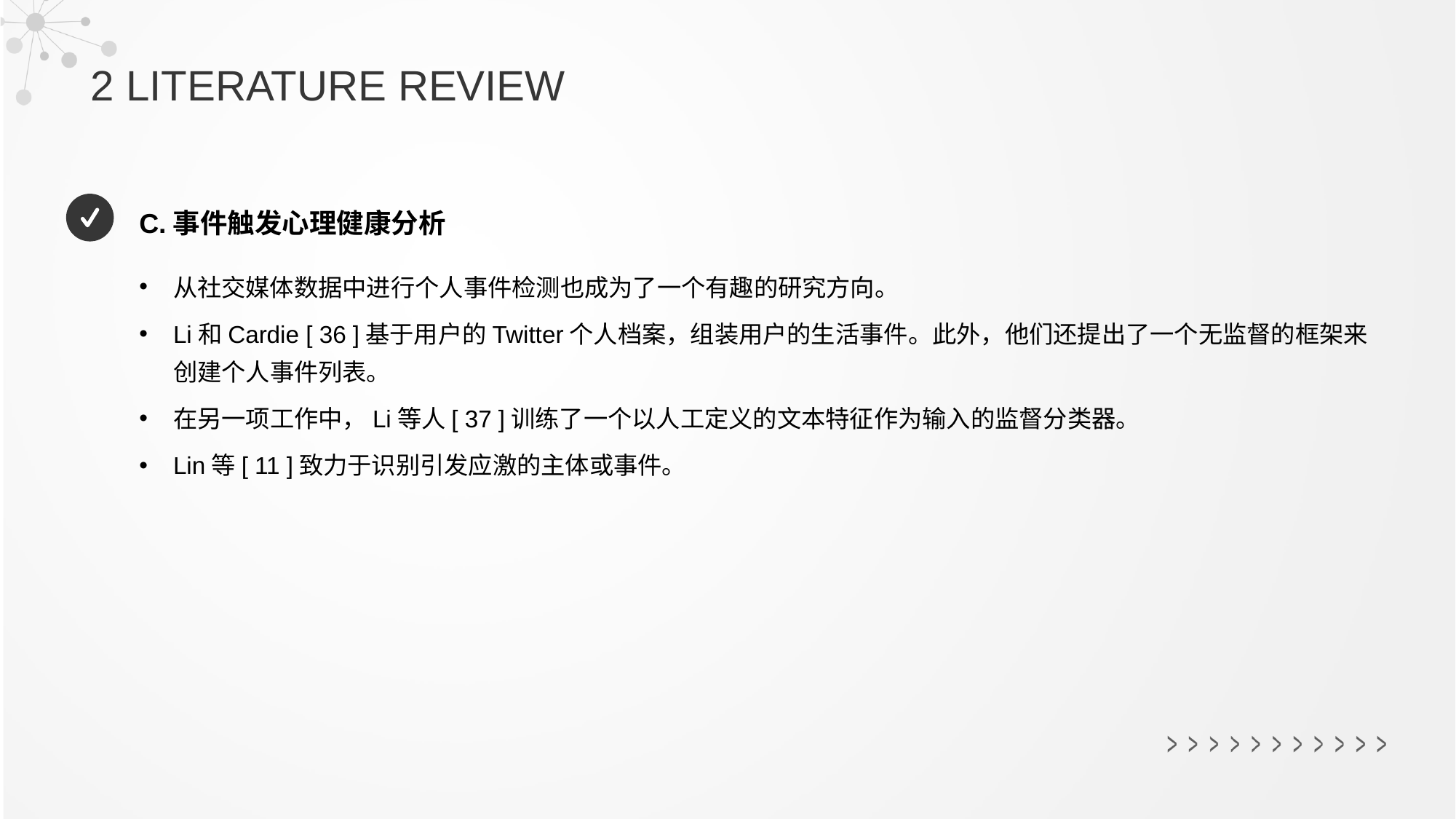

2 LITERATURE REVIEW
C.事件触发心理健康分析

从社交媒体数据中进行个人事件检测也成为了一个有趣的研究方向。
Li和Cardie [ 36 ]基于用户的Twitter个人档案，组装用户的生活事件。此外，他们还提出了一个无监督的框架来创建个人事件列表。
在另一项工作中，Li等人[ 37 ]训练了一个以人工定义的文本特征作为输入的监督分类器。
Lin等[ 11 ]致力于识别引发应激的主体或事件。